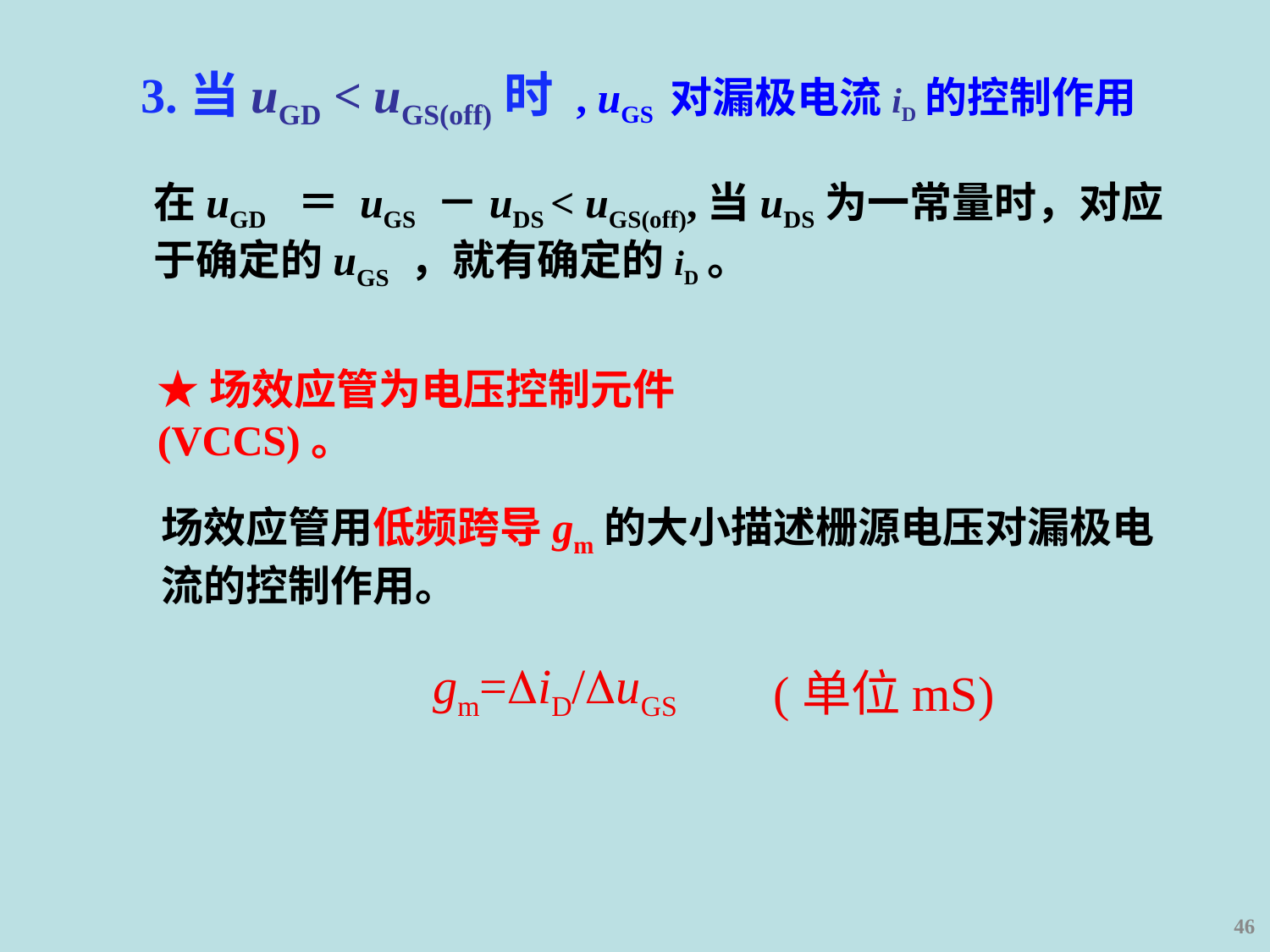

3.当uGD < uGS(off)时 , uGS 对漏极电流iD的控制作用
在uGD  ＝ uGS －uDS < uGS(off),当uDS为一常量时，对应于确定的uGS ，就有确定的iD。
★场效应管为电压控制元件(VCCS)。
场效应管用低频跨导gm的大小描述栅源电压对漏极电流的控制作用。
gm=ΔiD/ΔuGS
(单位mS)
46